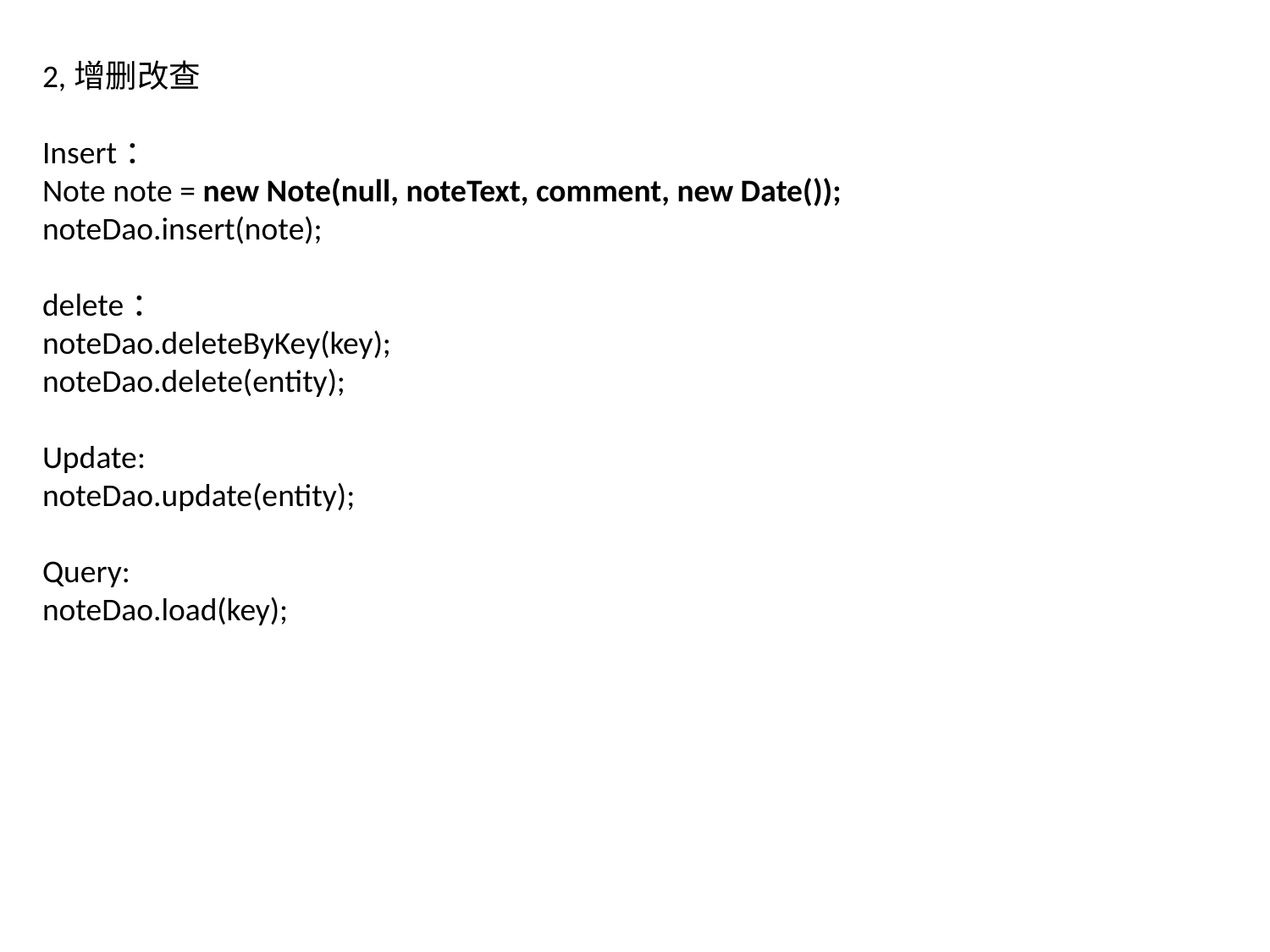

2,增删改查

Insert：
Note note = new Note(null, noteText, comment, new Date());
noteDao.insert(note);

delete：
noteDao.deleteByKey(key);
noteDao.delete(entity);

Update:
noteDao.update(entity);

Query:
noteDao.load(key);